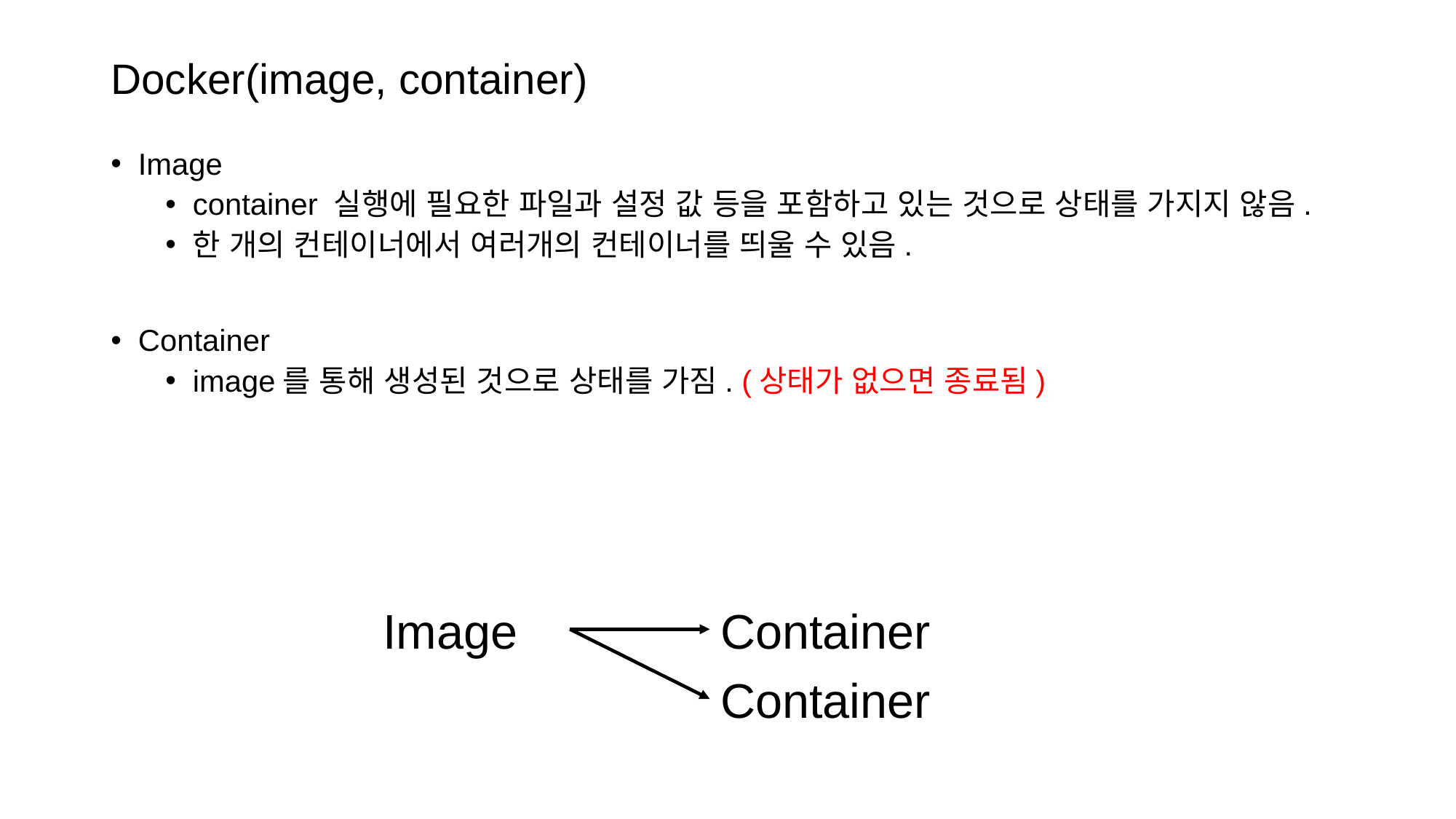

# Docker(image, container)
Image
container 실행에 필요한 파일과 설정 값 등을 포함하고 있는 것으로 상태를 가지지 않음.
한 개의 컨테이너에서 여러개의 컨테이너를 띄울 수 있음.

Container
image를 통해 생성된 것으로 상태를 가짐. (상태가 없으면 종료됨)

Image
Container
Container